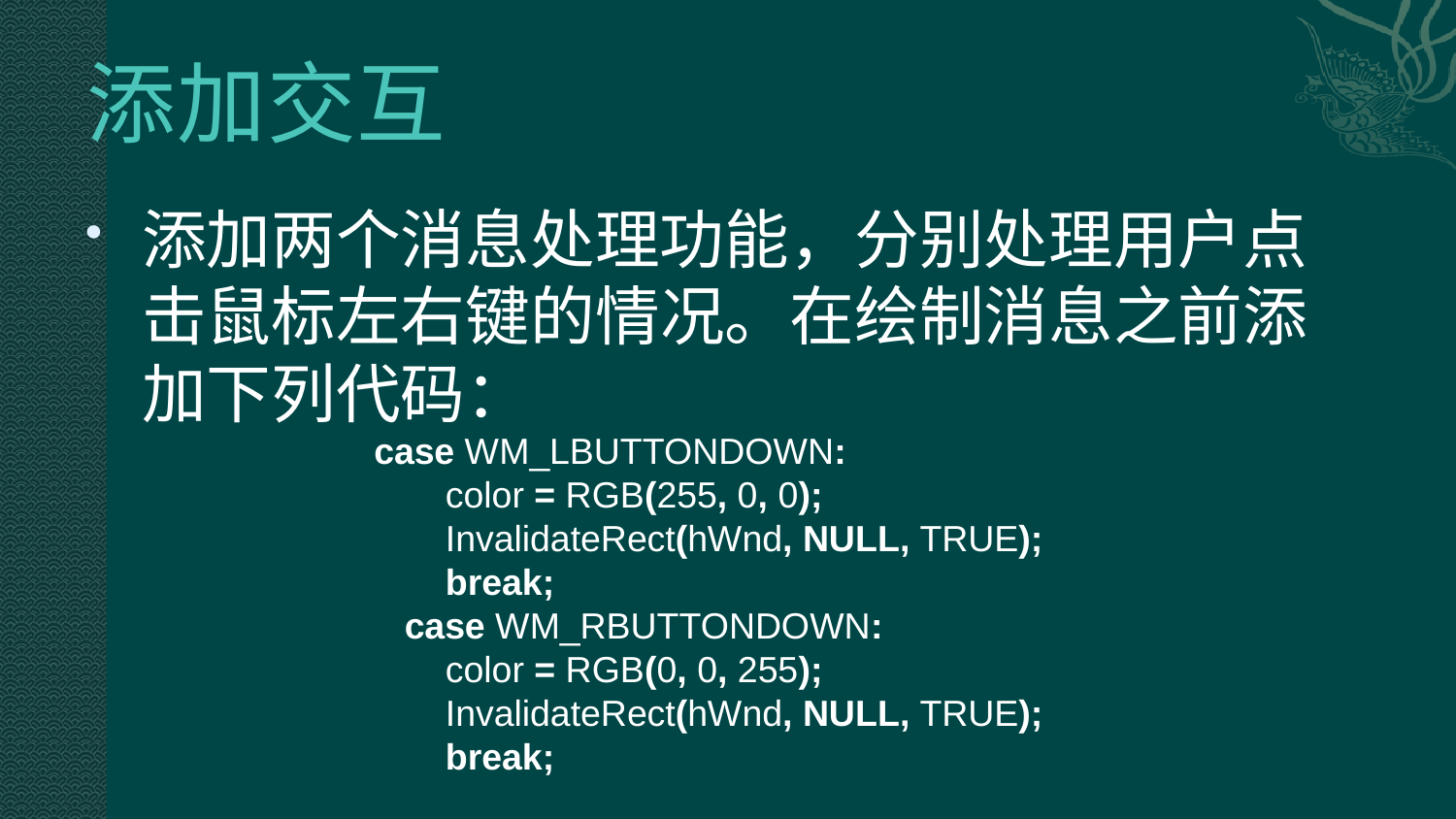

# 添加交互
添加两个消息处理功能，分别处理用户点击鼠标左右键的情况。在绘制消息之前添加下列代码：

 case WM_LBUTTONDOWN:
        color = RGB(255, 0, 0);
        InvalidateRect(hWnd, NULL, TRUE);
        break;
    case WM_RBUTTONDOWN:
        color = RGB(0, 0, 255);
        InvalidateRect(hWnd, NULL, TRUE);
        break;